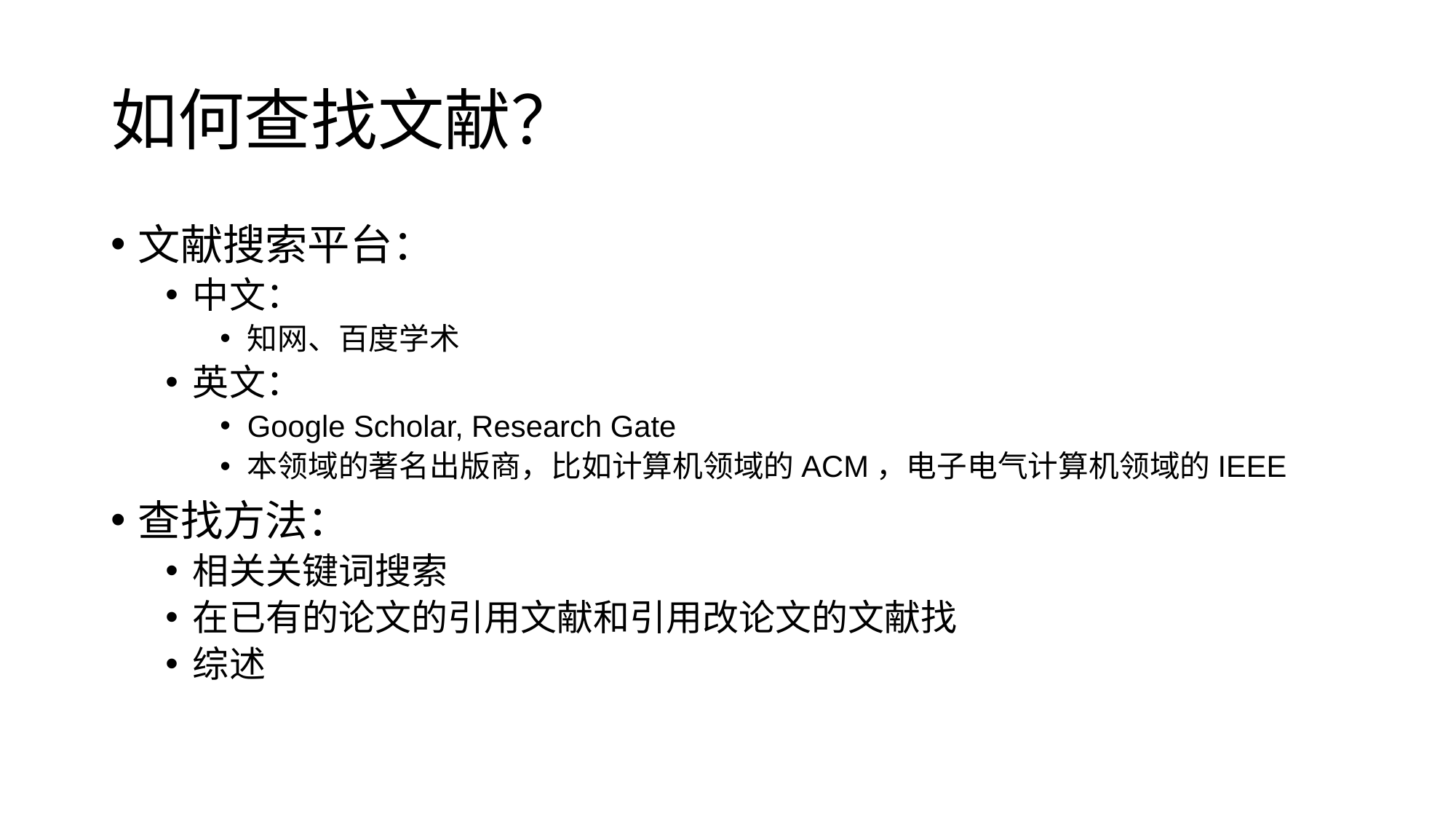

# 如何查找文献？
文献搜索平台：
中文：
知网、百度学术
英文：
Google Scholar, Research Gate
本领域的著名出版商，比如计算机领域的ACM，电子电气计算机领域的IEEE
查找方法：
相关关键词搜索
在已有的论文的引用文献和引用改论文的文献找
综述